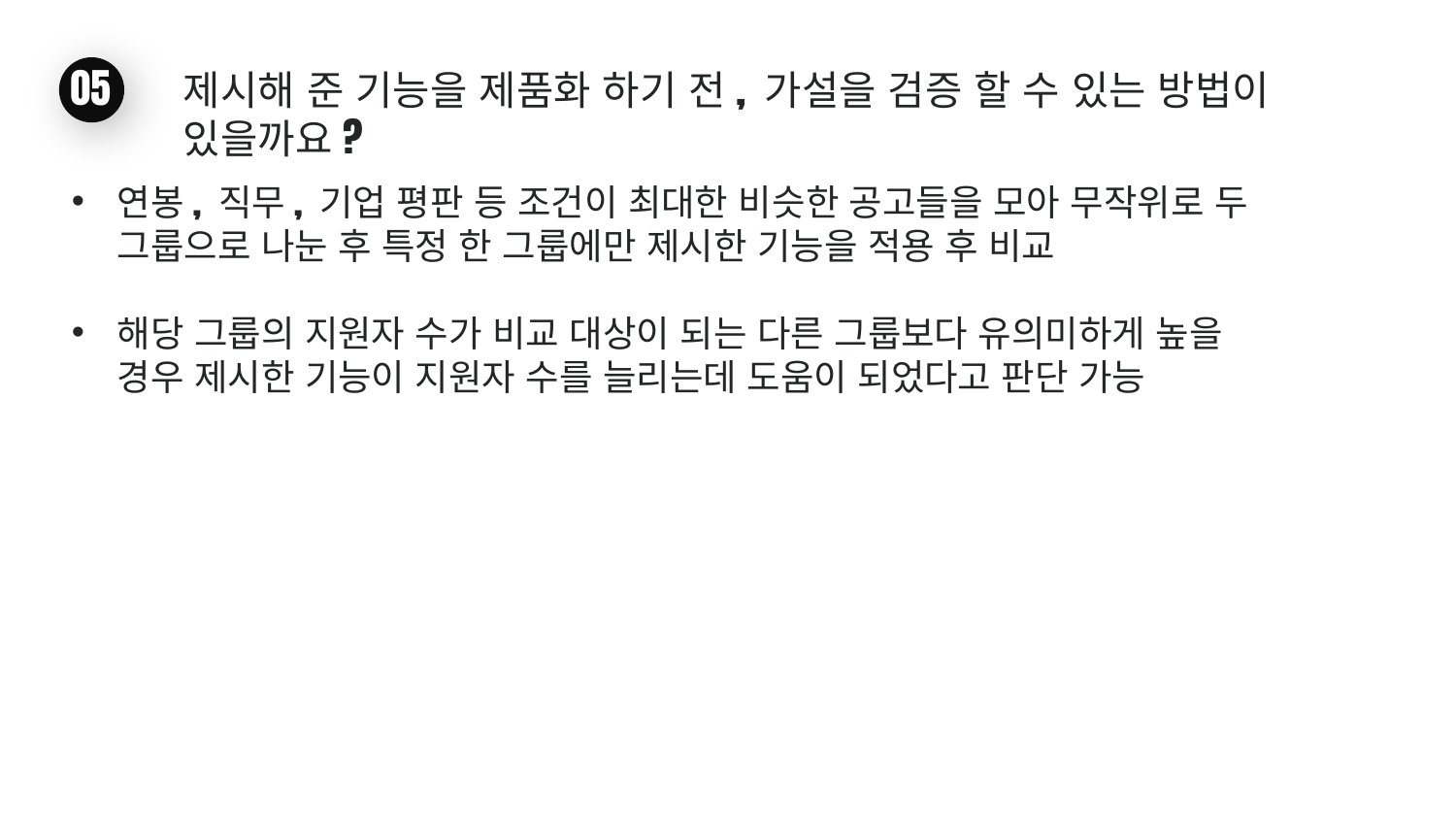

05
제시해 준 기능을 제품화 하기 전, 가설을 검증 할 수 있는 방법이 있을까요?
연봉, 직무, 기업 평판 등 조건이 최대한 비슷한 공고들을 모아 무작위로 두 그룹으로 나눈 후 특정 한 그룹에만 제시한 기능을 적용 후 비교

해당 그룹의 지원자 수가 비교 대상이 되는 다른 그룹보다 유의미하게 높을 경우 제시한 기능이 지원자 수를 늘리는데 도움이 되었다고 판단 가능